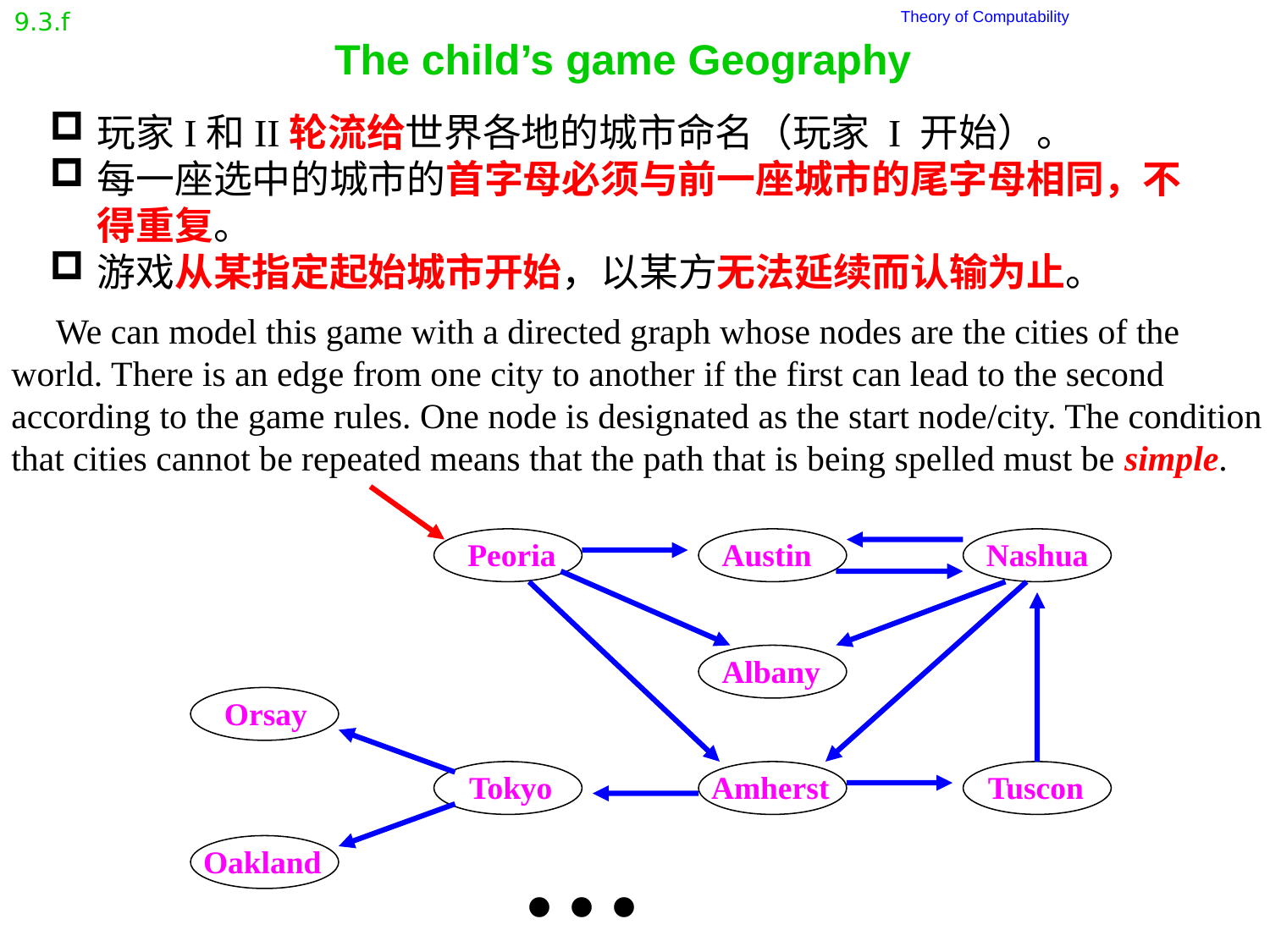

9.3.f
# The child’s game Geography
 Theory of Computability
玩家I和II轮流给世界各地的城市命名（玩家 I 开始）。
每一座选中的城市的首字母必须与前一座城市的尾字母相同，不得重复。
游戏从某指定起始城市开始，以某方无法延续而认输为止。
     We can model this game with a directed graph whose nodes are the cities of the
world. There is an edge from one city to another if the first can lead to the second
according to the game rules. One node is designated as the start node/city. The condition
that cities cannot be repeated means that the path that is being spelled must be simple.

Peoria

Austin

Nashua

Albany

Orsay

...

Tokyo
Amherst

Tuscon

Oakland